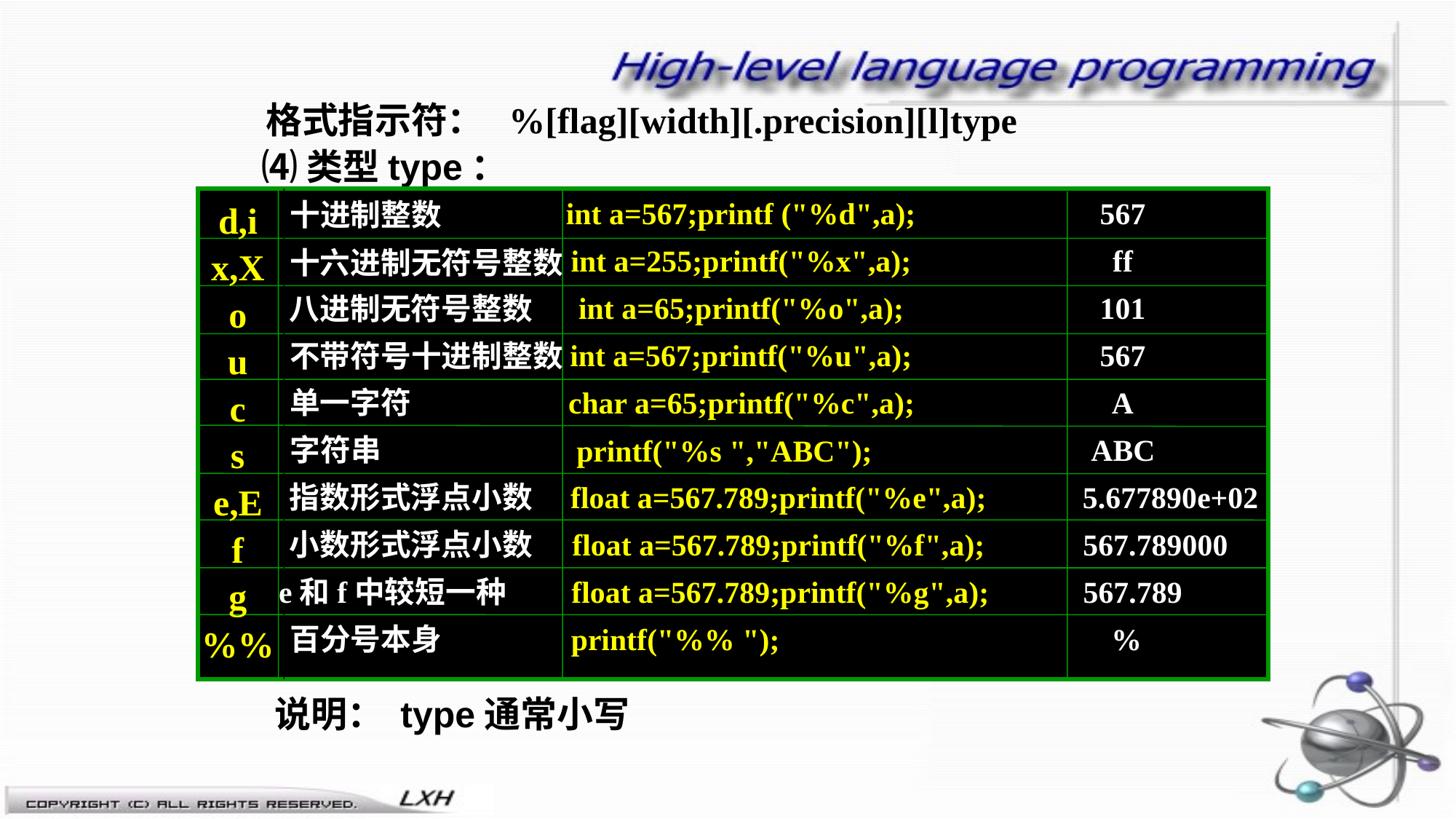

格式指示符：  %[flag][width][.precision][l]type

十进制整数
八进制无符号整数
单一字符
字符串
指数形式浮点小数
小数形式浮点小数
e和f中较短一种
百分号本身
十六进制无符号整数
不带符号十进制整数

d,i
x,X
o
u
c
s
e,E
f
g
%%

⑷类型type：
int a=567;printf ("%d",a);
567
int a=255;printf("%x",a);
ff
int a=65;printf("%o",a);
101
int a=567;printf("%u",a);
567
char a=65;printf("%c",a);
A
ABC
printf("%s ","ABC");

5.677890e+02
float a=567.789;printf("%e",a);
567.789000
float a=567.789;printf("%f",a);

float a=567.789;printf("%g",a);
567.789

printf("%% ");
%
说明： type通常小写